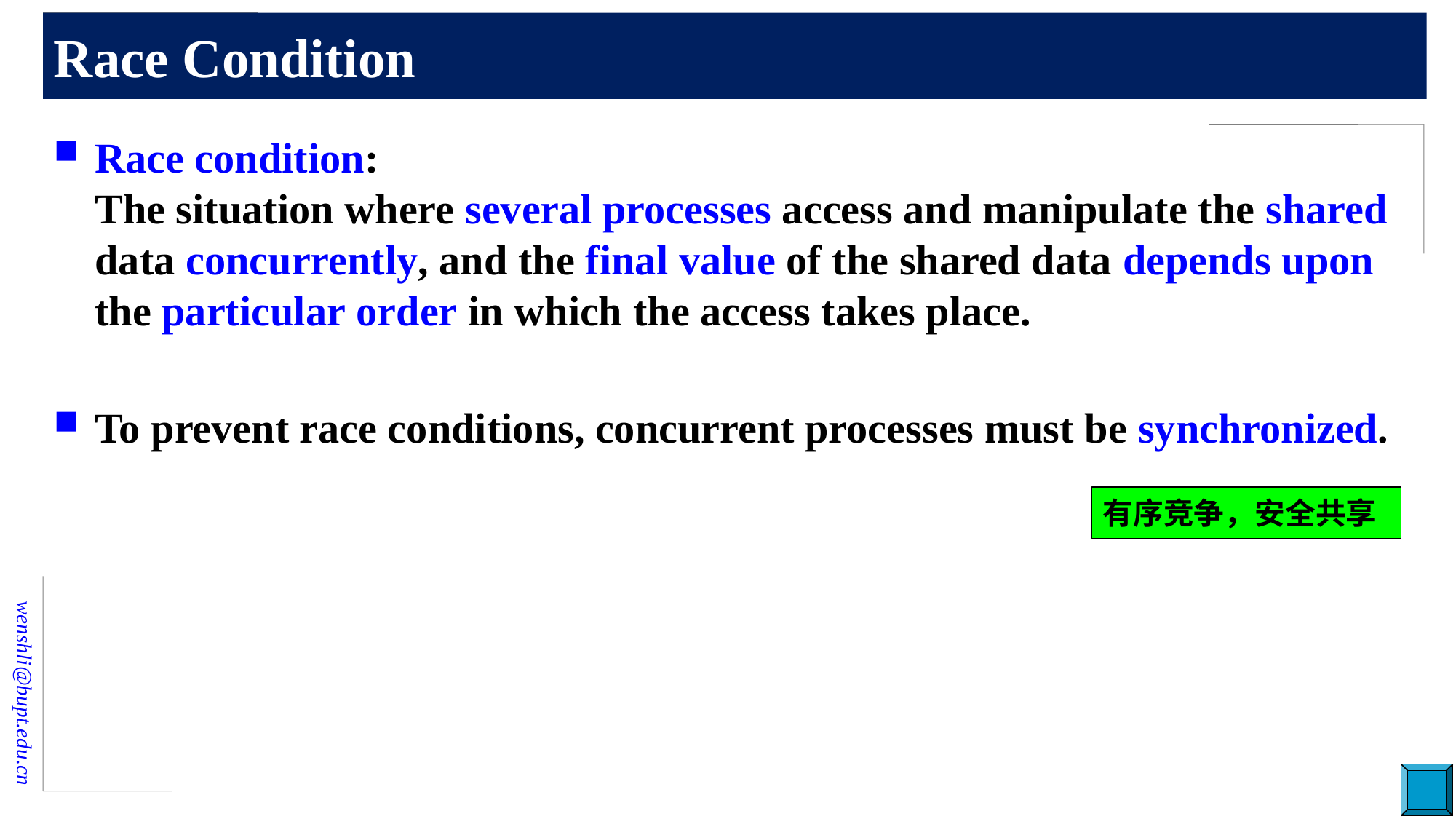

# Race Condition
Race condition:
The situation where several processes access and manipulate the shared data concurrently, and the final value of the shared data depends upon the particular order in which the access takes place.

To prevent race conditions, concurrent processes must be synchronized.
有序竞争，安全共享

9